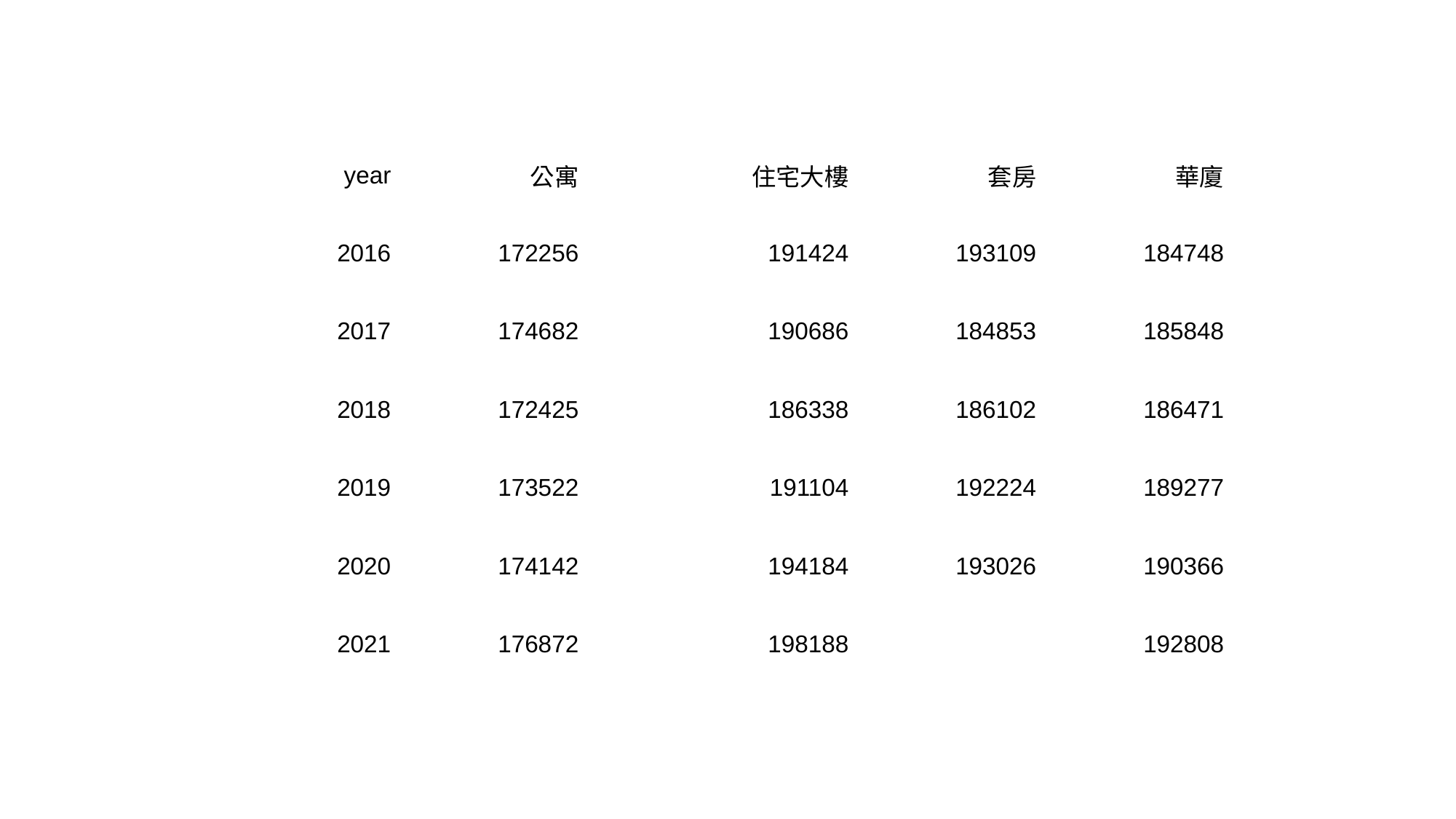

| year | 公寓 | 住宅大樓 | 套房 | 華廈 |
| --- | --- | --- | --- | --- |
| 2016 | 172256 | 191424 | 193109 | 184748 |
| 2017 | 174682 | 190686 | 184853 | 185848 |
| 2018 | 172425 | 186338 | 186102 | 186471 |
| 2019 | 173522 | 191104 | 192224 | 189277 |
| 2020 | 174142 | 194184 | 193026 | 190366 |
| 2021 | 176872 | 198188 |  | 192808 |